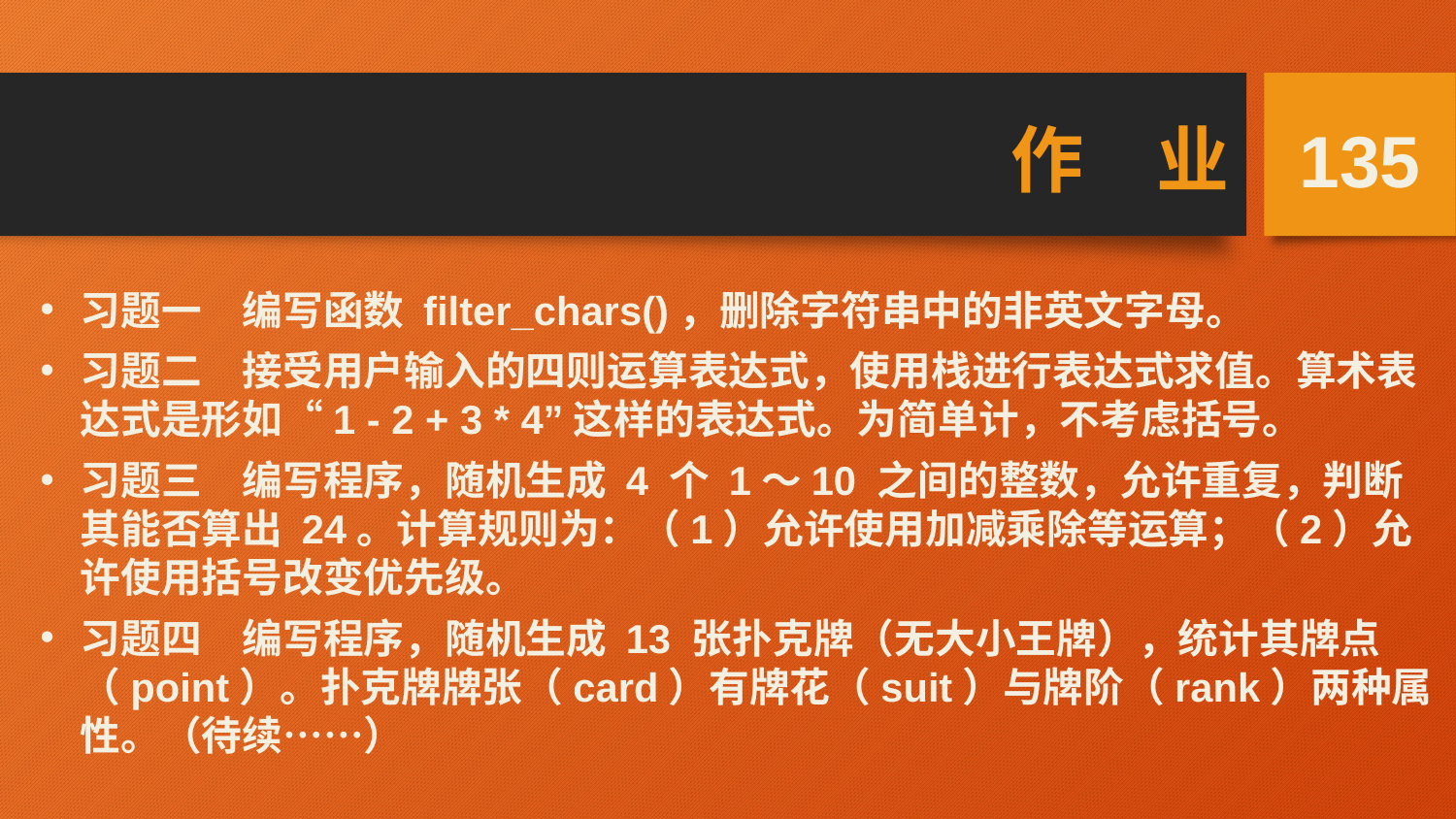

# 作　业
135
习题一　编写函数 filter_chars()，删除字符串中的非英文字母。
习题二　接受用户输入的四则运算表达式，使用栈进行表达式求值。算术表达式是形如“1 - 2 + 3 * 4”这样的表达式。为简单计，不考虑括号。
习题三　编写程序，随机生成 4 个 1～10 之间的整数，允许重复，判断其能否算出 24。计算规则为：（1）允许使用加减乘除等运算；（2）允许使用括号改变优先级。
习题四　编写程序，随机生成 13 张扑克牌（无大小王牌），统计其牌点（point）。扑克牌牌张（card）有牌花（suit）与牌阶（rank）两种属性。（待续……）